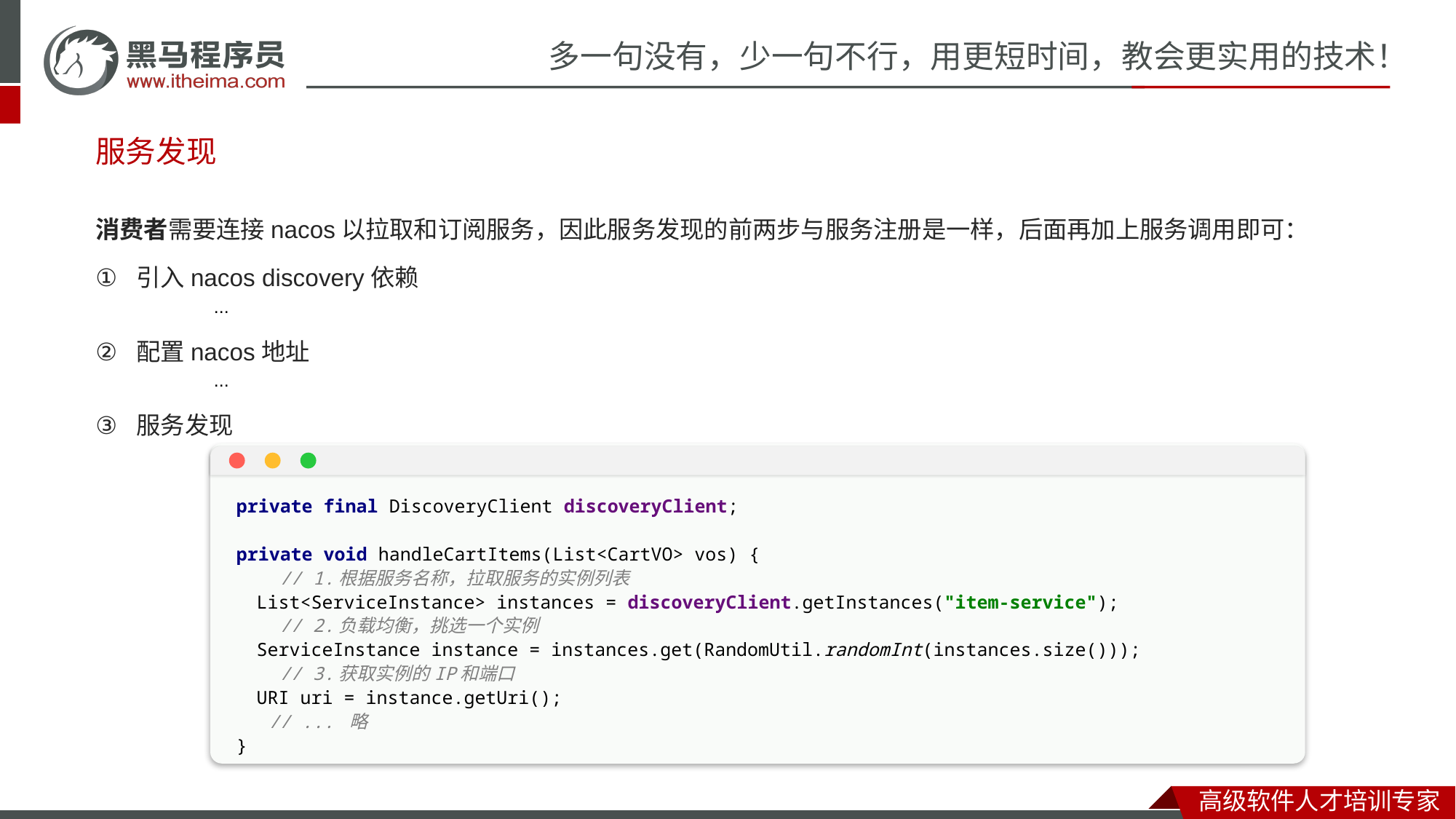

服务发现
消费者需要连接nacos以拉取和订阅服务，因此服务发现的前两步与服务注册是一样，后面再加上服务调用即可：
引入nacos discovery依赖
...
配置nacos地址
...
服务发现

private final DiscoveryClient discoveryClient;
private void handleCartItems(List<CartVO> vos) {
    // 1.根据服务名称，拉取服务的实例列表
    List<ServiceInstance> instances = discoveryClient.getInstances("item-service");
    // 2.负载均衡，挑选一个实例
    ServiceInstance instance = instances.get(RandomUtil.randomInt(instances.size()));
    // 3.获取实例的IP和端口
    URI uri = instance.getUri();
   // ... 略
}